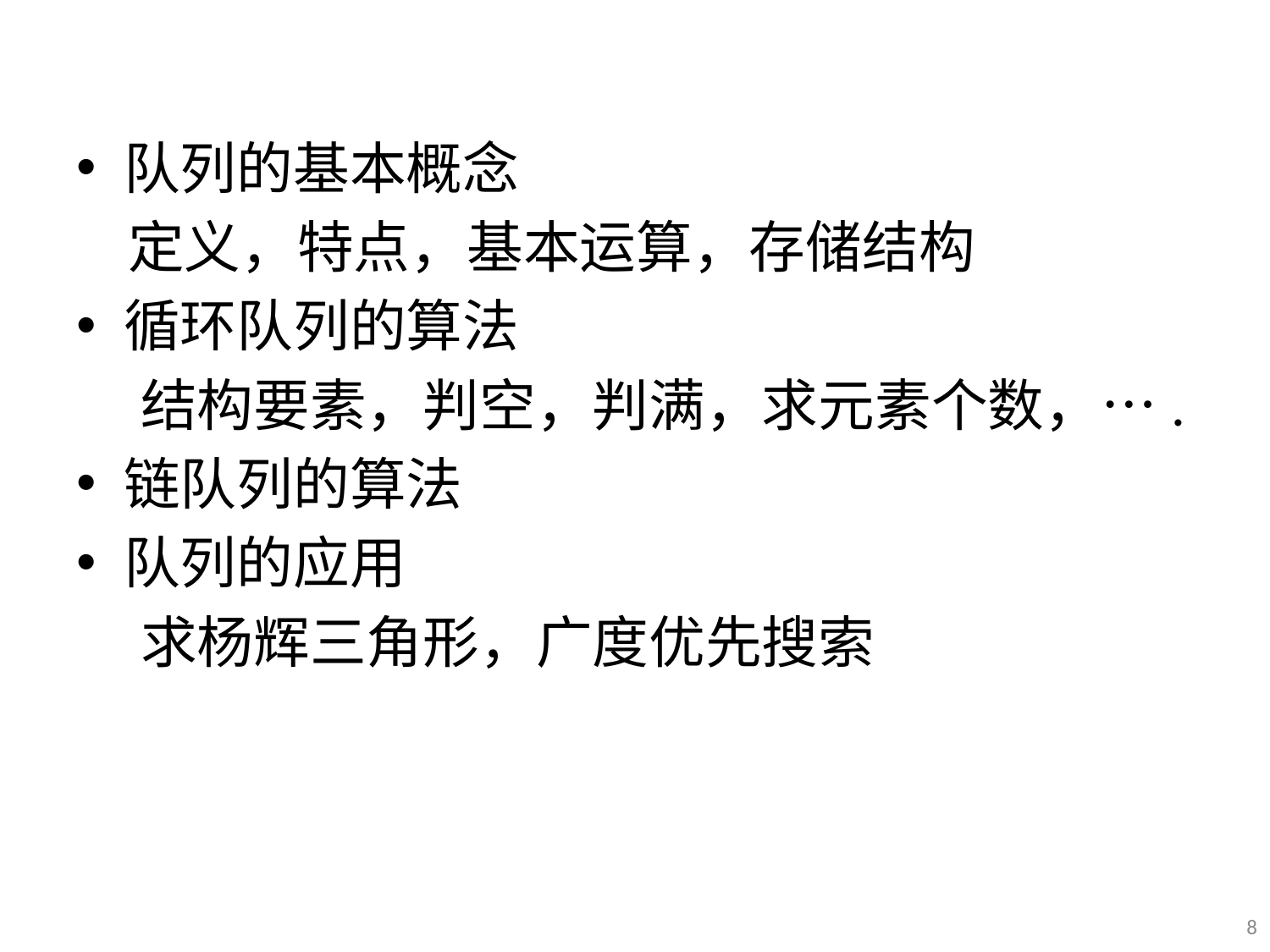

#
队列的基本概念
   定义，特点，基本运算，存储结构
循环队列的算法
    结构要素，判空，判满，求元素个数，….
链队列的算法
队列的应用
    求杨辉三角形，广度优先搜索
8